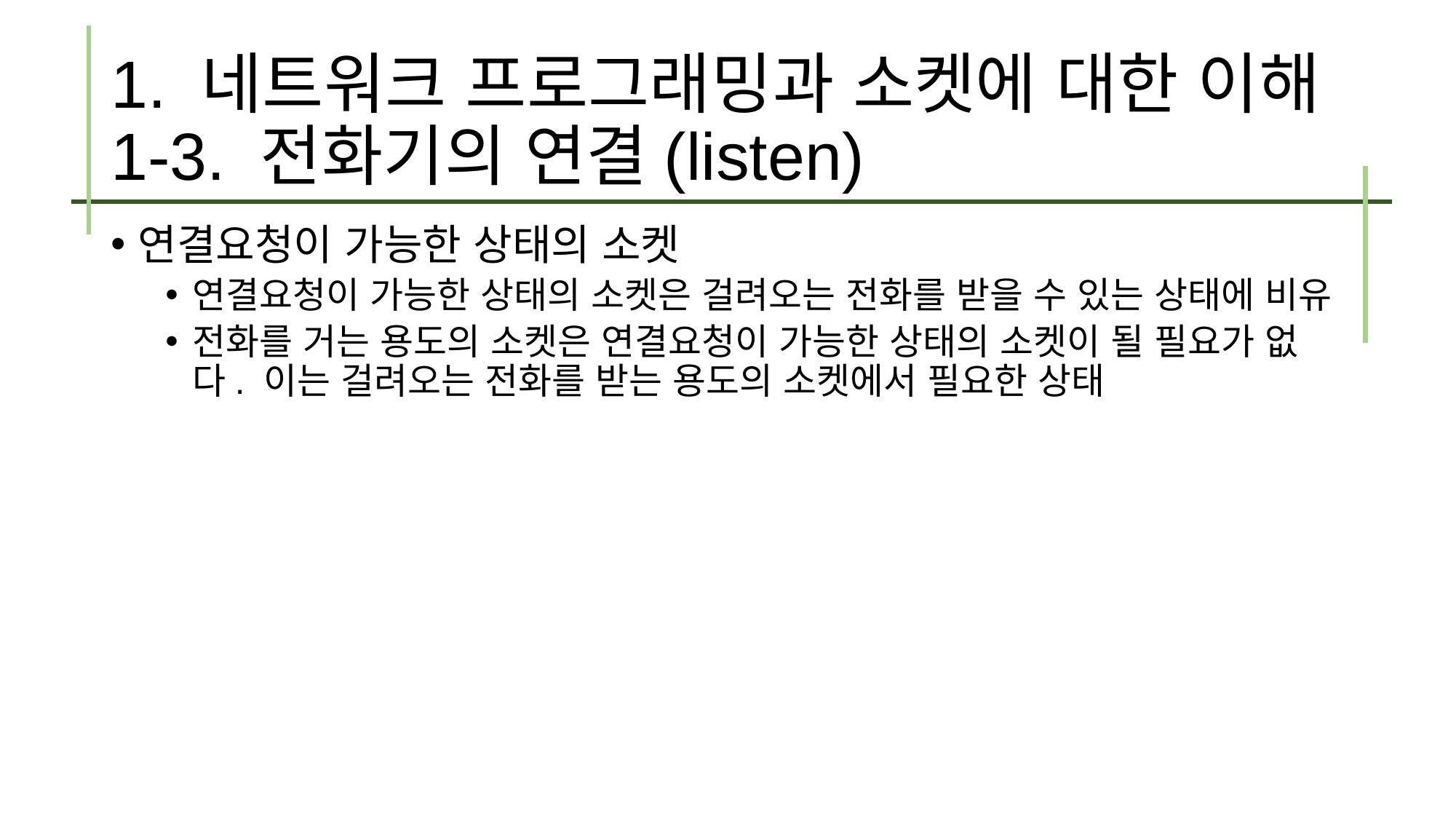

# 1. 네트워크 프로그래밍과 소켓에 대한 이해 1-3. 전화기의 연결(listen)
연결요청이 가능한 상태의 소켓
연결요청이 가능한 상태의 소켓은 걸려오는 전화를 받을 수 있는 상태에 비유
전화를 거는 용도의 소켓은 연결요청이 가능한 상태의 소켓이 될 필요가 없다. 이는 걸려오는 전화를 받는 용도의 소켓에서 필요한 상태